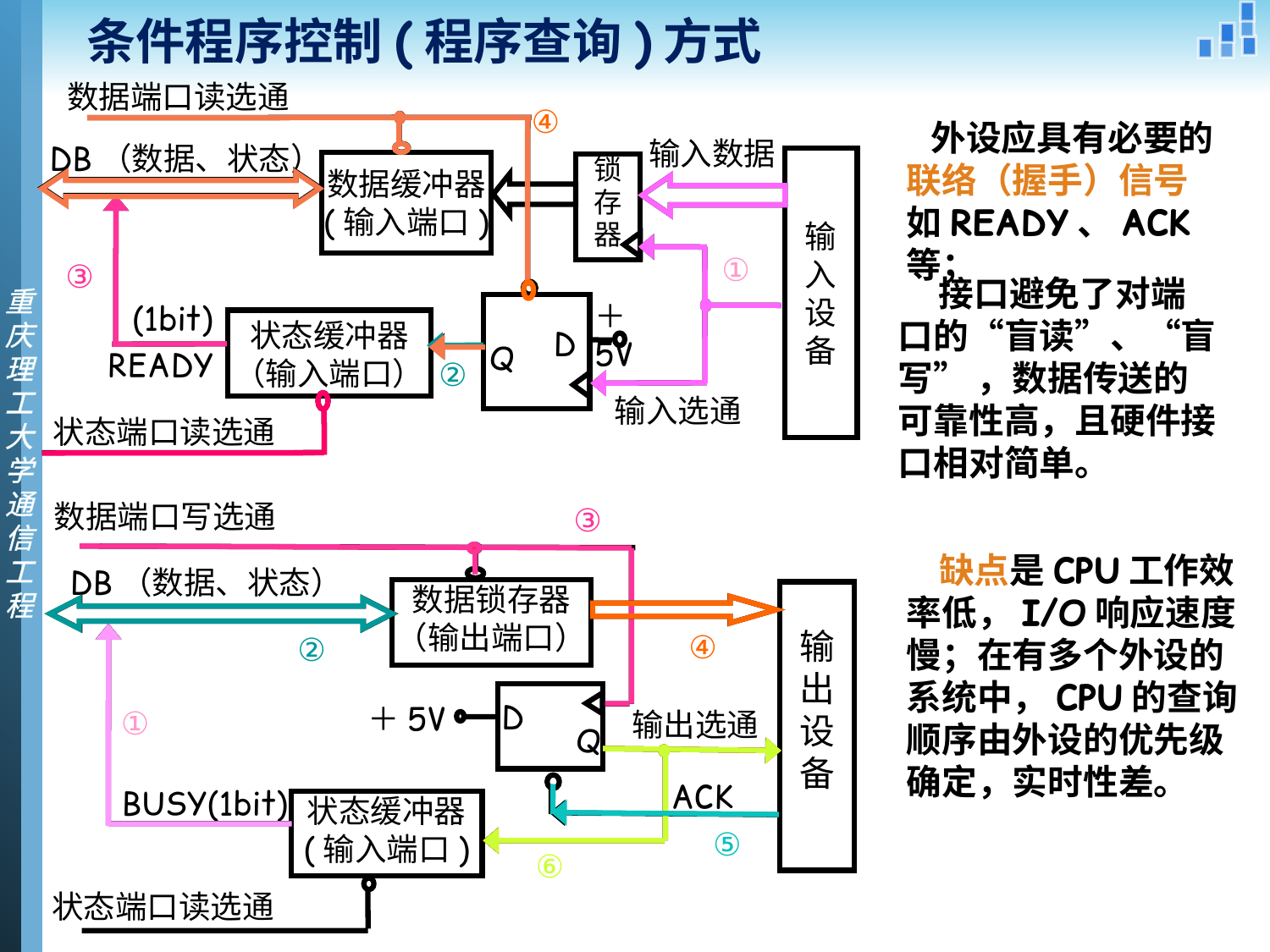

# 条件程序控制(程序查询)方式
数据端口读选通

状态端口读选通

④
  外设应具有必要的联络（握手）信号如READY、ACK等；

输入数据

DB（数据、状态）
输
入
设
备
数据缓冲器
(输入端口)
状态缓冲器
（输入端口）
锁
存
器

①
③
    接口避免了对端口的“盲读”、“盲写” ，数据传送的可靠性高，且硬件接口相对简单。

R

＋5V
D

Q

(1bit)
READY

②
输入选通

数据端口写选通

状态端口读选通

③
   缺点是CPU工作效率低，I/O响应速度慢；在有多个外设的系统中，CPU的查询顺序由外设的优先级确定，实时性差。

DB（数据、状态）
数据锁存器
（输出端口）
状态缓冲器
(输入端口)

输
出
设
备

④
②

D

＋5V

Q

R

①
输出选通

ACK

BUSY(1bit)

⑤
⑥
21